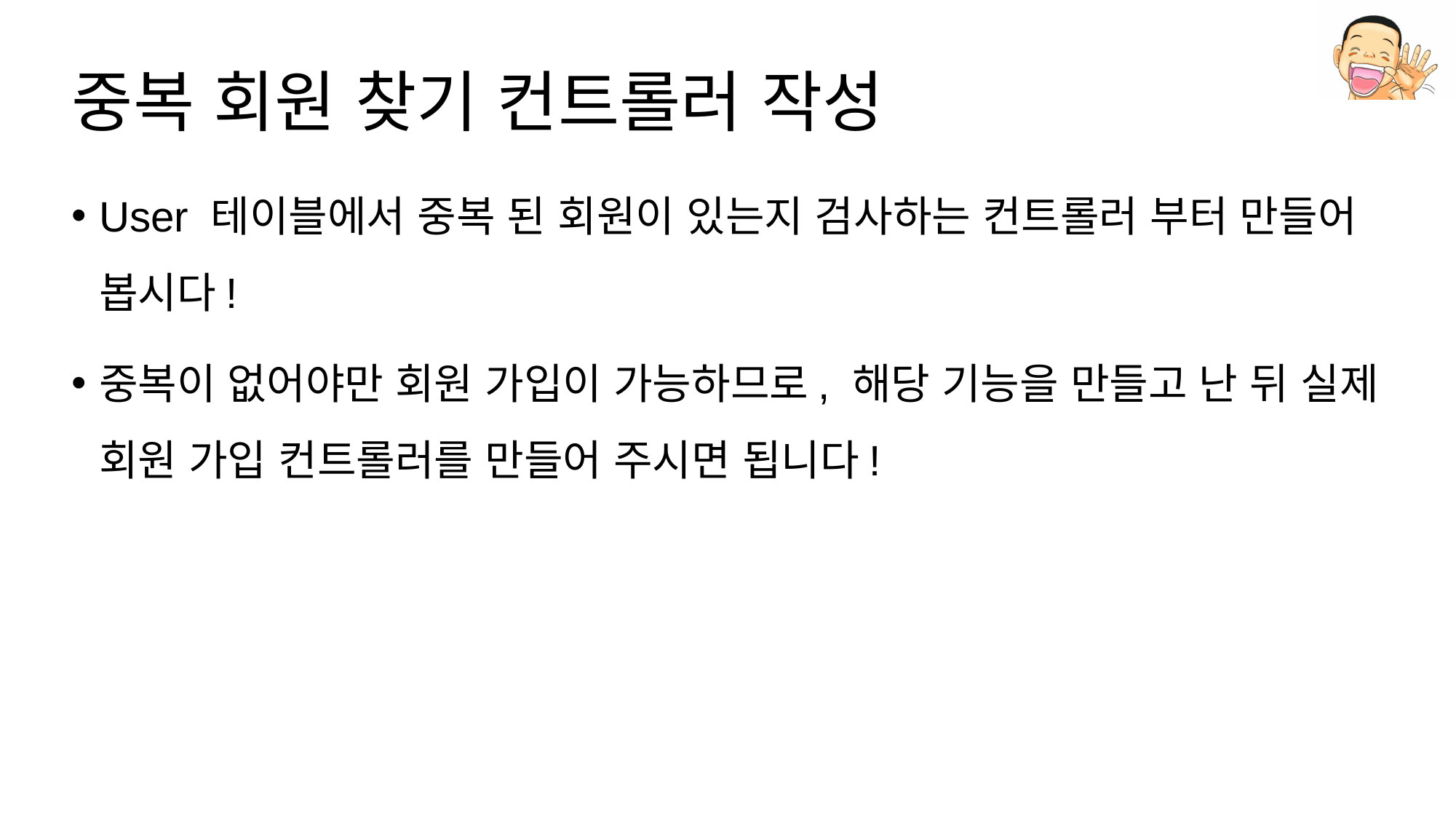

# 중복 회원 찾기 컨트롤러 작성
User 테이블에서 중복 된 회원이 있는지 검사하는 컨트롤러 부터 만들어 봅시다!
중복이 없어야만 회원 가입이 가능하므로, 해당 기능을 만들고 난 뒤 실제 회원 가입 컨트롤러를 만들어 주시면 됩니다!